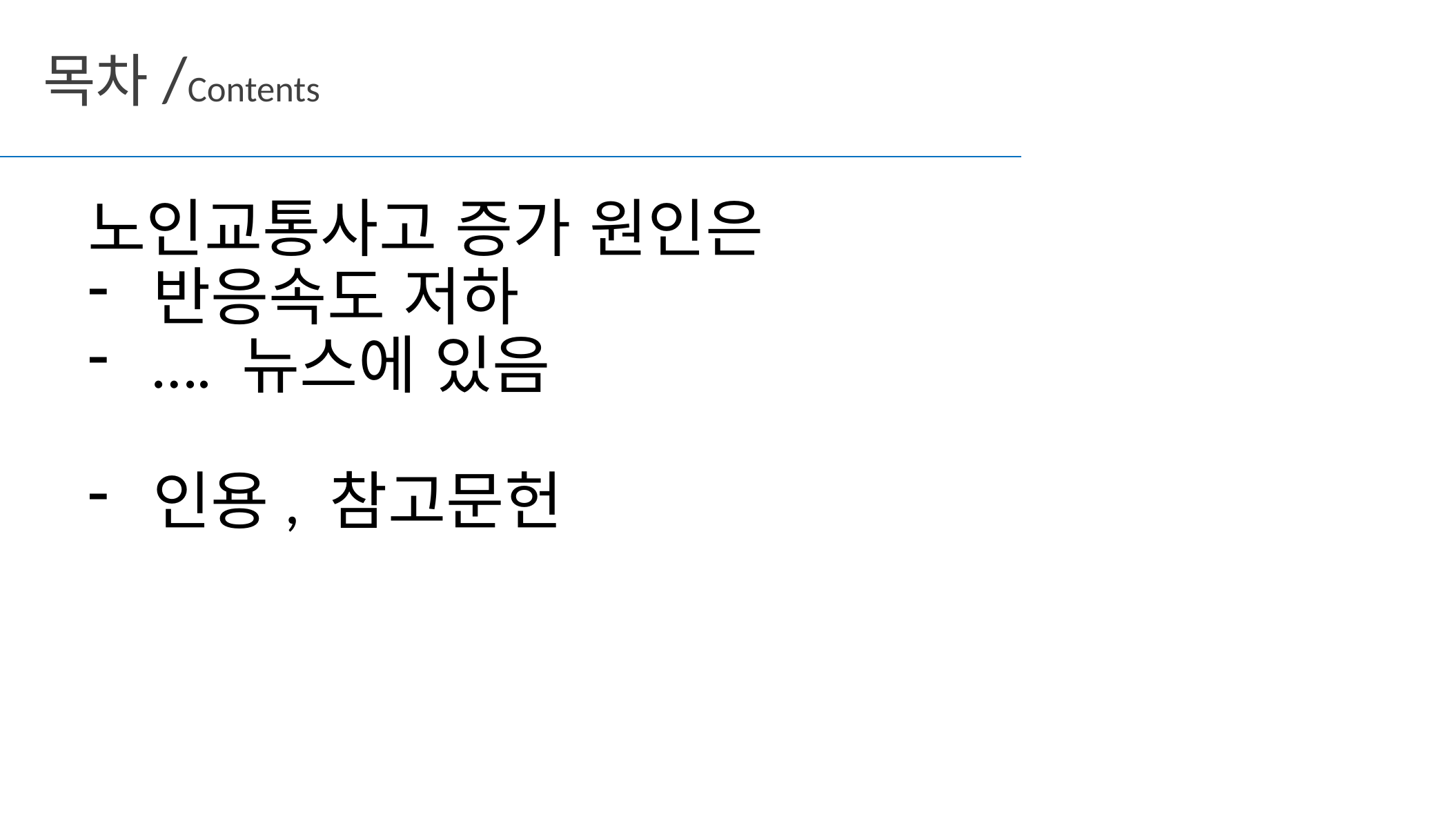

목차/Contents
노인교통사고 증가 원인은
반응속도 저하
…. 뉴스에 있음

인용, 참고문헌